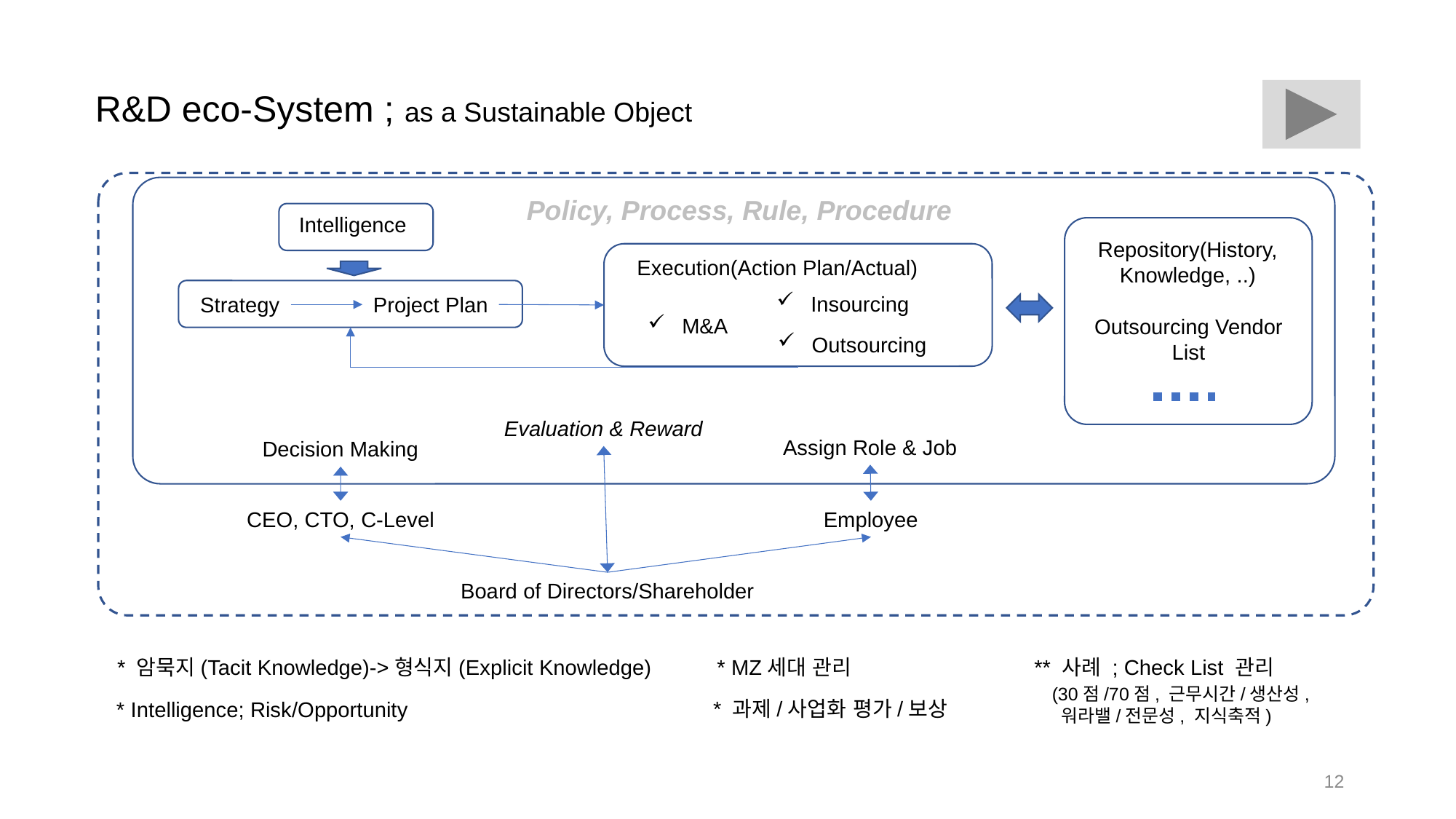

R&D eco-System ; as a Sustainable Object

Policy, Process, Rule, Procedure

Intelligence

Repository(History, Knowledge, ..)

Execution(Action Plan/Actual)

Insourcing
Strategy
Project Plan

M&A
Outsourcing Vendor List
Outsourcing
Evaluation & Reward
Assign Role & Job
Decision Making
CEO, CTO, C-Level
Employee
Board of Directors/Shareholder
* 암묵지(Tacit Knowledge)->형식지(Explicit Knowledge)
** 사례 ; Check List 관리
   (30점/70점, 근무시간/생산성, 워라밸/전문성, 지식축적)
* MZ세대 관리
* 과제/사업화 평가/보상
* Intelligence; Risk/Opportunity
12